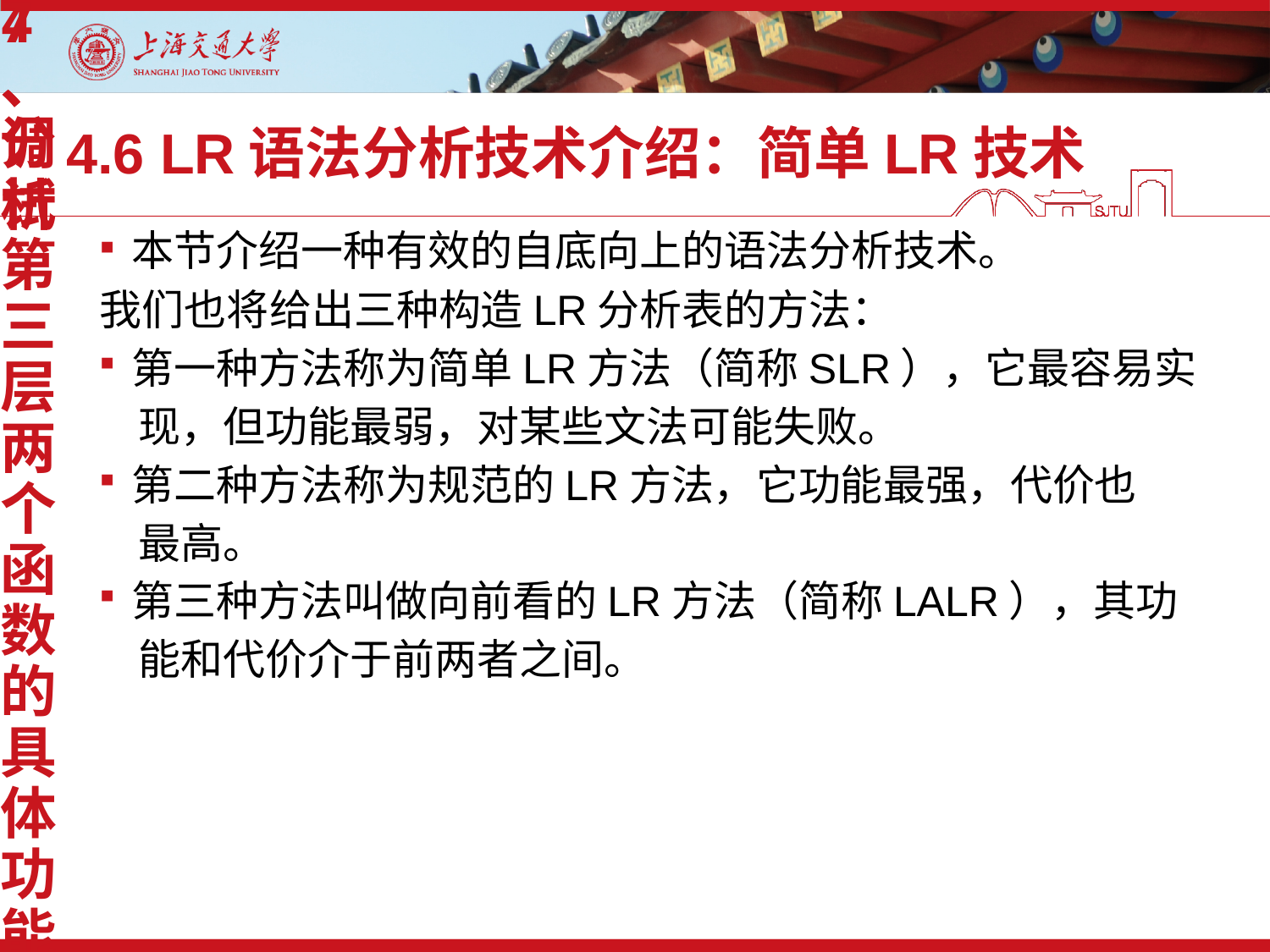

4、分析第三层两个函数的具体功能
7、调试
# 4.6 LR语法分析技术介绍：简单LR技术
本节介绍一种有效的自底向上的语法分析技术。
我们也将给出三种构造LR分析表的方法：
第一种方法称为简单LR方法（简称SLR），它最容易实
   现，但功能最弱，对某些文法可能失败。
第二种方法称为规范的LR方法，它功能最强，代价也
   最高。
第三种方法叫做向前看的LR方法（简称LALR），其功
   能和代价介于前两者之间。